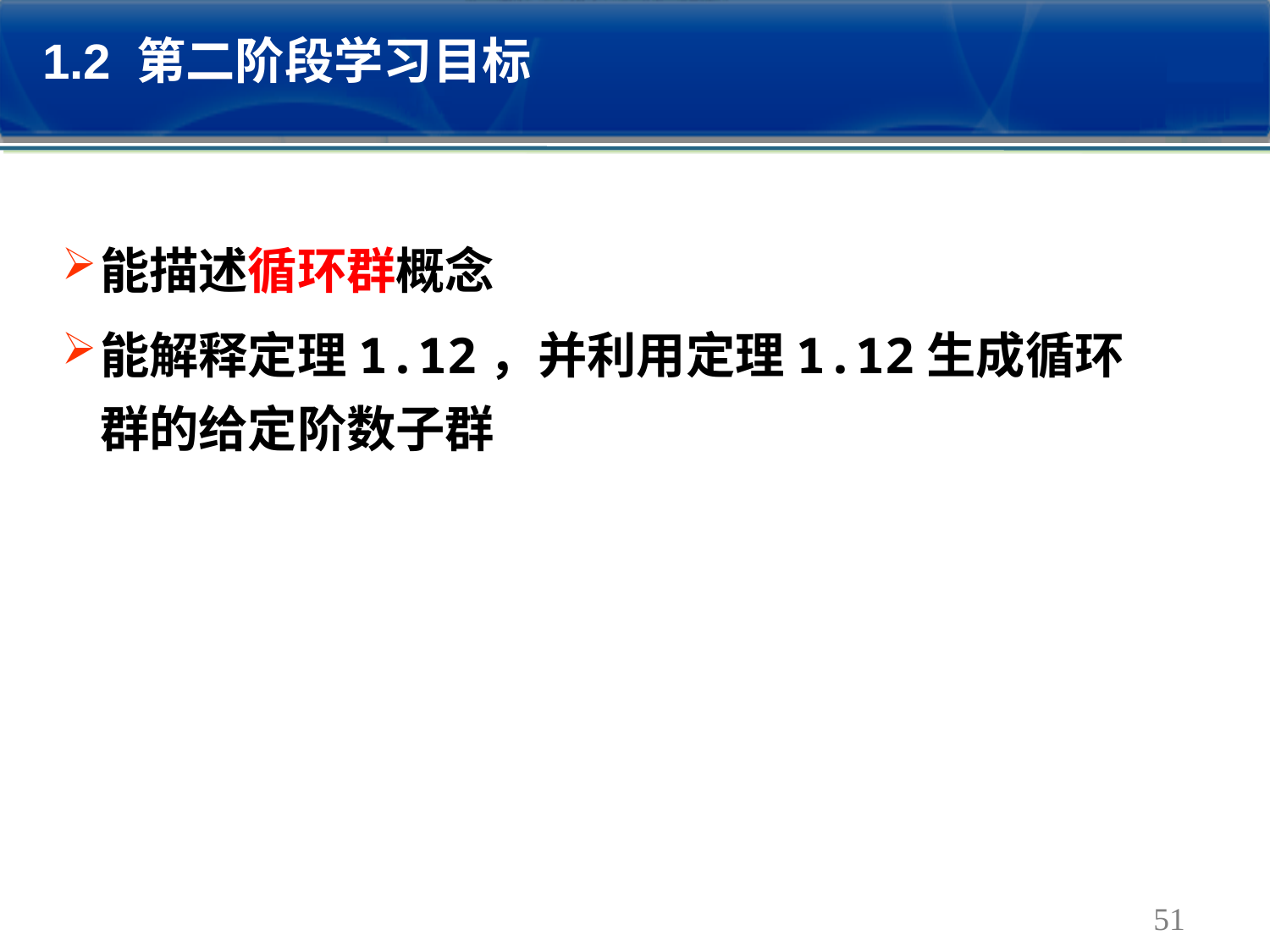

1.2 第二阶段学习目标
能描述循环群概念
能解释定理1.12，并利用定理1.12生成循环群的给定阶数子群
51